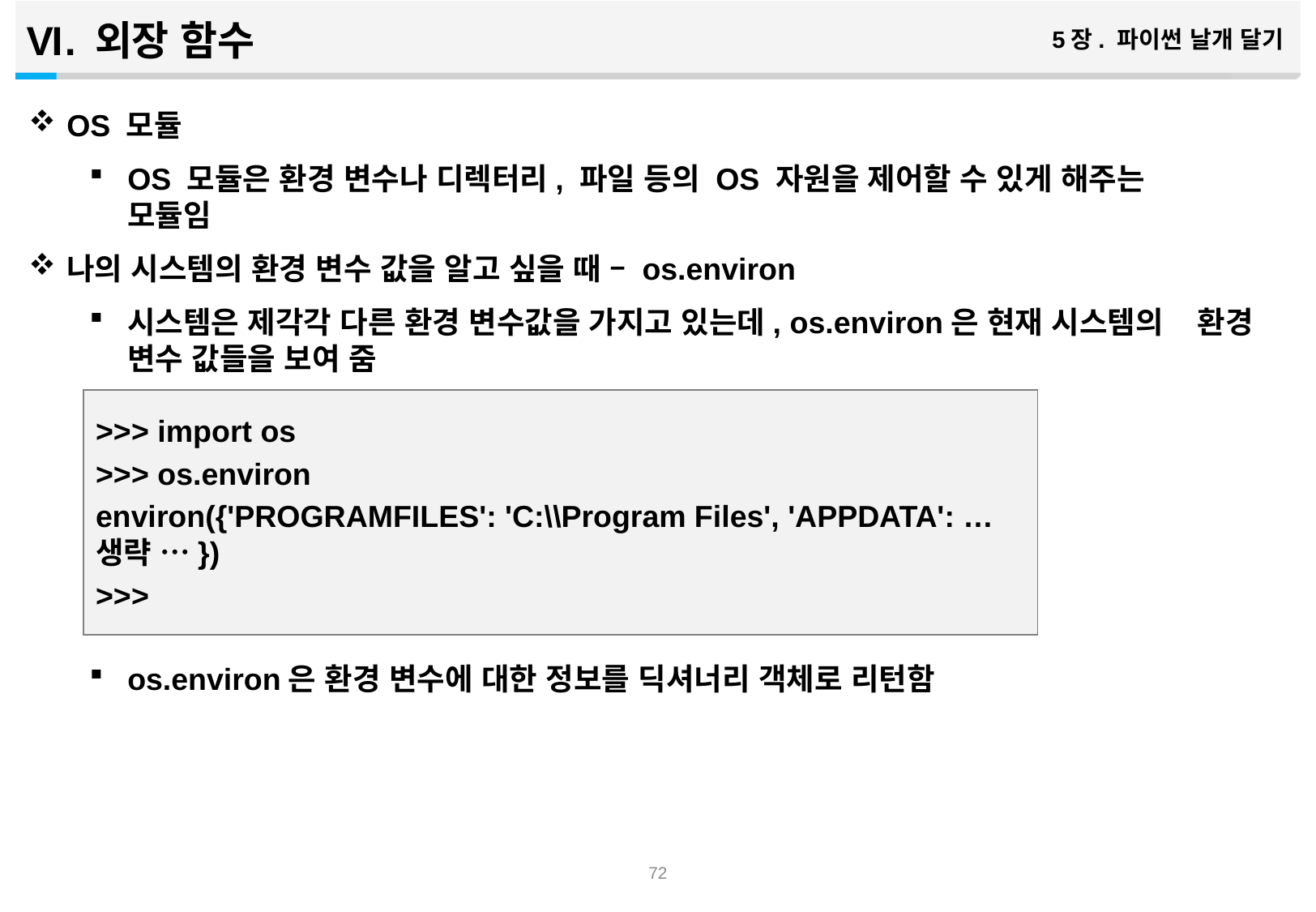

외장 함수
5장. 파이썬 날개 달기
OS 모듈
OS 모듈은 환경 변수나 디렉터리, 파일 등의 OS 자원을 제어할 수 있게 해주는         모듈임
나의 시스템의 환경 변수 값을 알고 싶을 때 – os.environ
시스템은 제각각 다른 환경 변수값을 가지고 있는데, os.environ은 현재 시스템의    환경 변수 값들을 보여 줌

os.environ은 환경 변수에 대한 정보를 딕셔너리 객체로 리턴함

>>> import os
>>> os.environ
environ({'PROGRAMFILES': 'C:\\Program Files', 'APPDATA': … 생략 …})
>>>
72